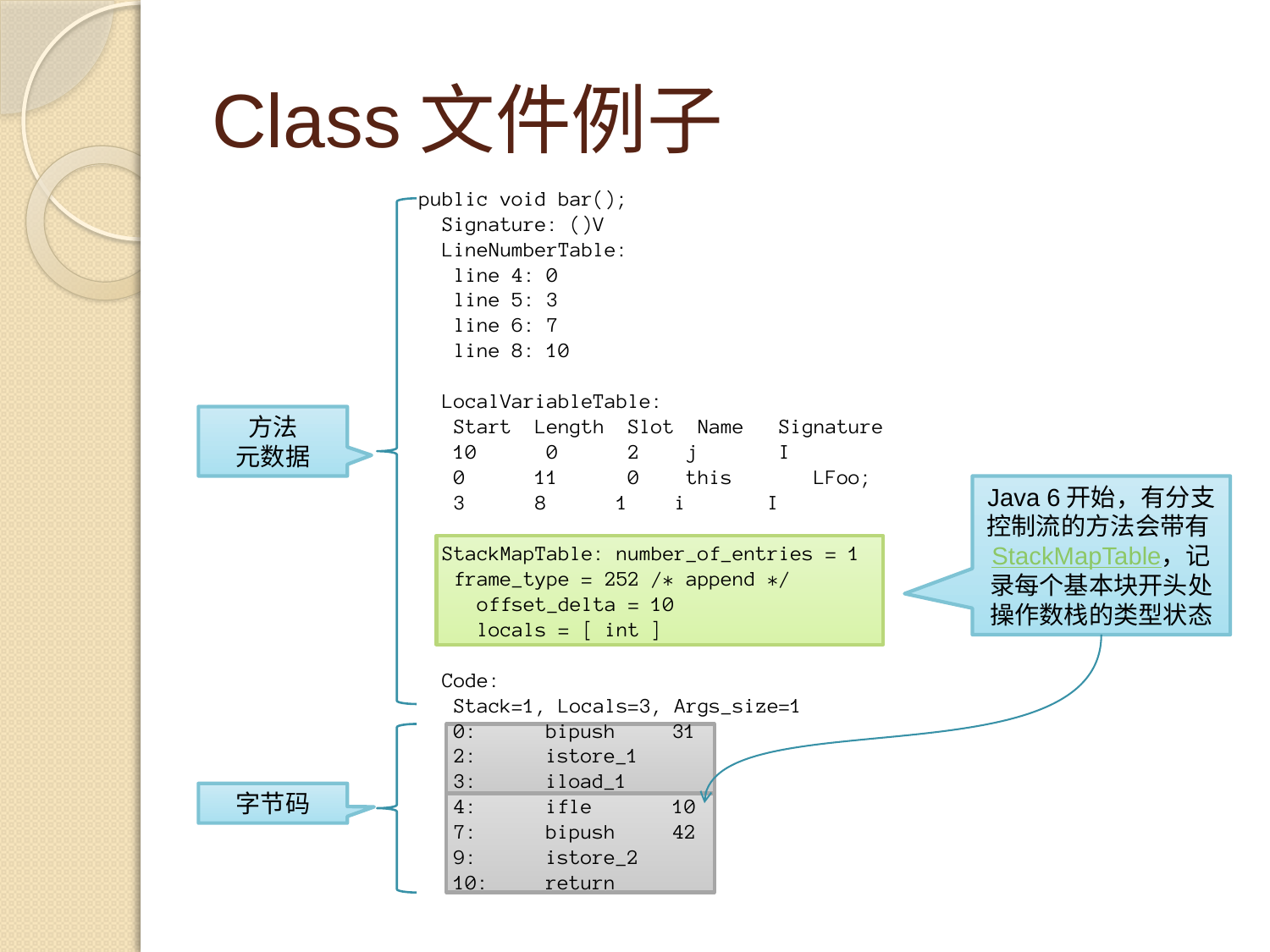

# Class文件例子
public void bar();
  Signature: ()V
  LineNumberTable:
   line 4: 0
   line 5: 3
   line 6: 7
   line 8: 10

  LocalVariableTable:
   Start  Length  Slot  Name   Signature
   10      0      2    j       I
   0      11      0    this       LFoo;
   3      8      1    i       I

  StackMapTable: number_of_entries = 1
   frame_type = 252 /* append */
     offset_delta = 10
     locals = [ int ]

  Code:
   Stack=1, Locals=3, Args_size=1
   0:	bipush	31
   2:	istore_1
   3:	iload_1
   4:	ifle	10
   7:	bipush	42
   9:	istore_2
   10:	return

方法
元数据
Java 6开始，有分支控制流的方法会带有StackMapTable，记录每个基本块开头处操作数栈的类型状态

字节码